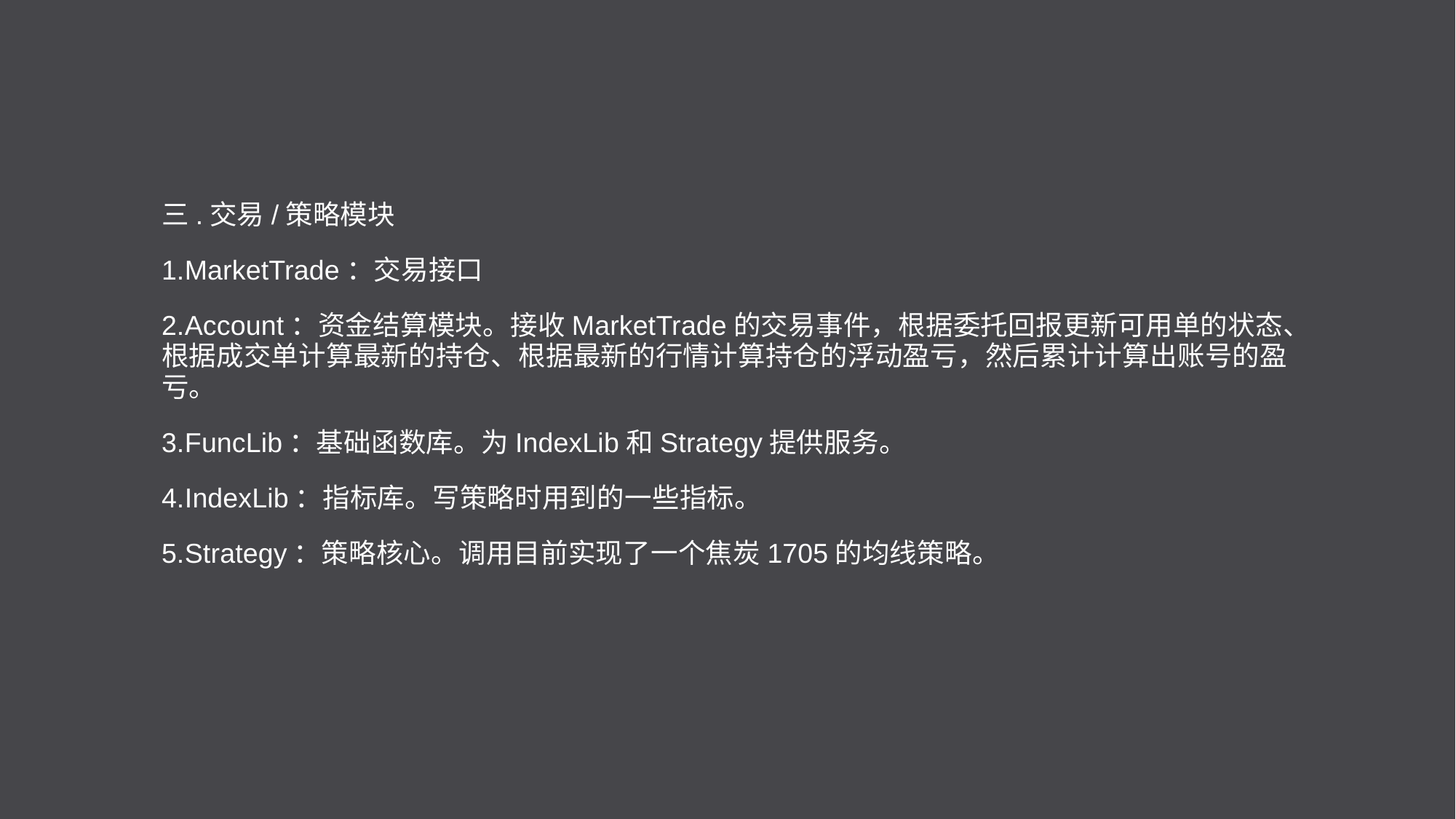

#
三.交易/策略模块
1.MarketTrade：交易接口
2.Account：资金结算模块。接收MarketTrade的交易事件，根据委托回报更新可用单的状态、根据成交单计算最新的持仓、根据最新的行情计算持仓的浮动盈亏，然后累计计算出账号的盈亏。
3.FuncLib：基础函数库。为IndexLib和Strategy提供服务。
4.IndexLib：指标库。写策略时用到的一些指标。
5.Strategy：策略核心。调用目前实现了一个焦炭1705的均线策略。